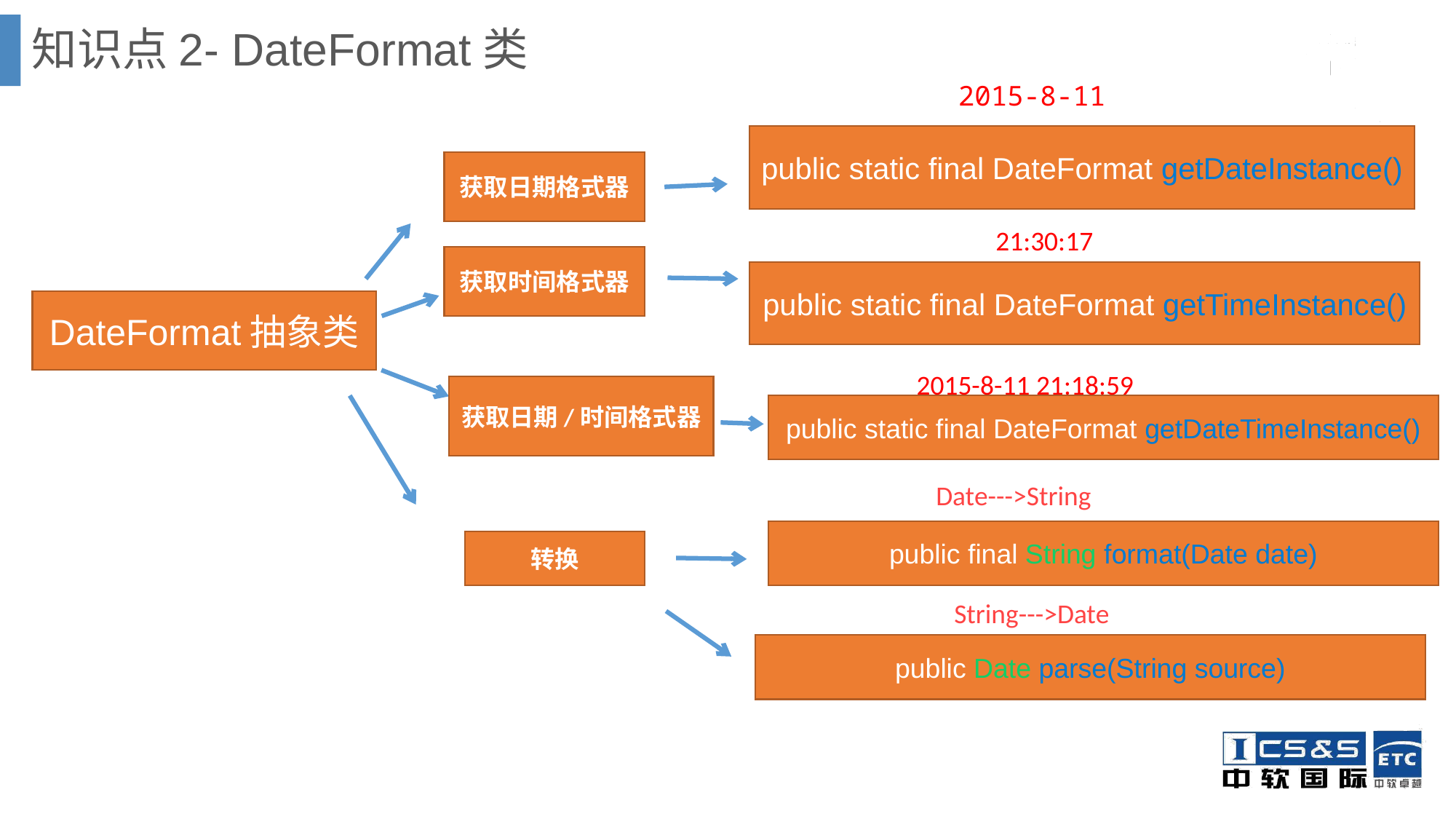

# 知识点2- DateFormat类
2015-8-11
public static final DateFormat getDateInstance()
获取日期格式器
21:30:17
获取时间格式器
public static final DateFormat getTimeInstance()
DateFormat抽象类
2015-8-11 21:18:59
获取日期/时间格式器
public static final DateFormat getDateTimeInstance()
Date--->String
public final String format(Date date)
转换
String--->Date
public Date parse(String source)